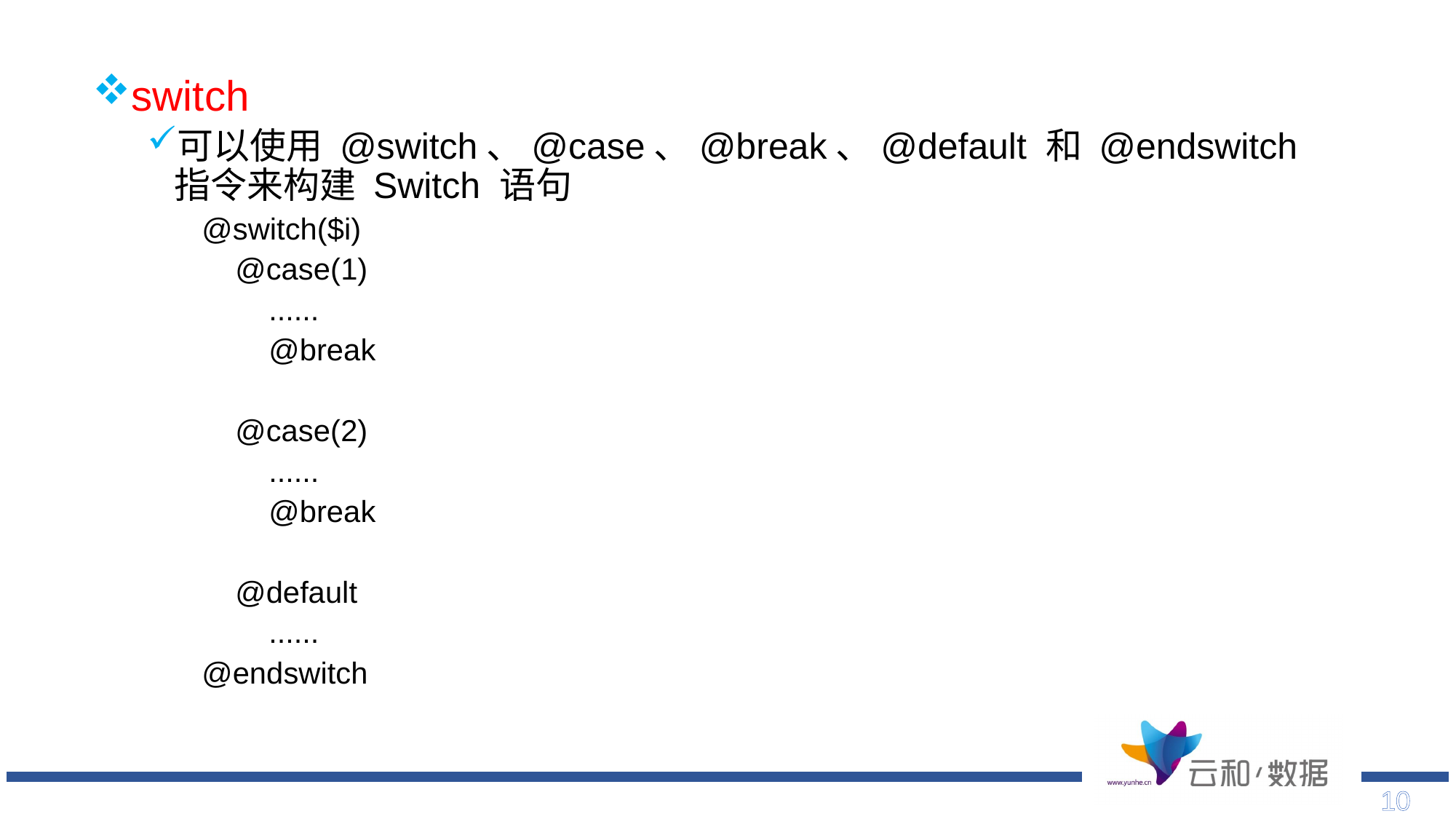

switch
可以使用 @switch、@case、@break、@default 和 @endswitch 指令来构建 Switch 语句
@switch($i)
    @case(1)
        ......
        @break

    @case(2)
        ......
        @break

    @default
        ......
@endswitch